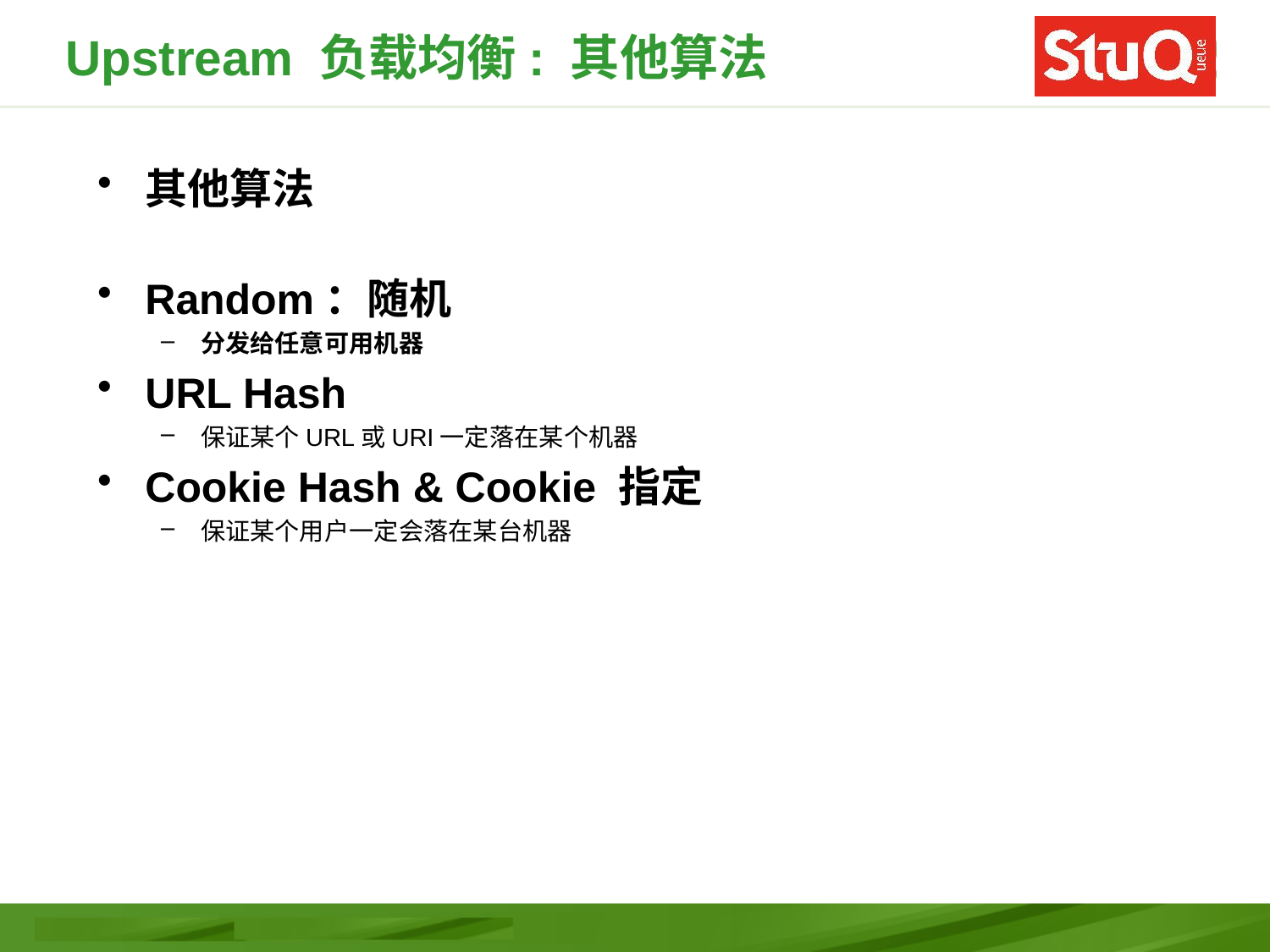

# Upstream 负载均衡: 其他算法

其他算法
Random：随机
分发给任意可用机器
URL Hash
保证某个URL或URI一定落在某个机器
Cookie Hash & Cookie 指定
保证某个用户一定会落在某台机器